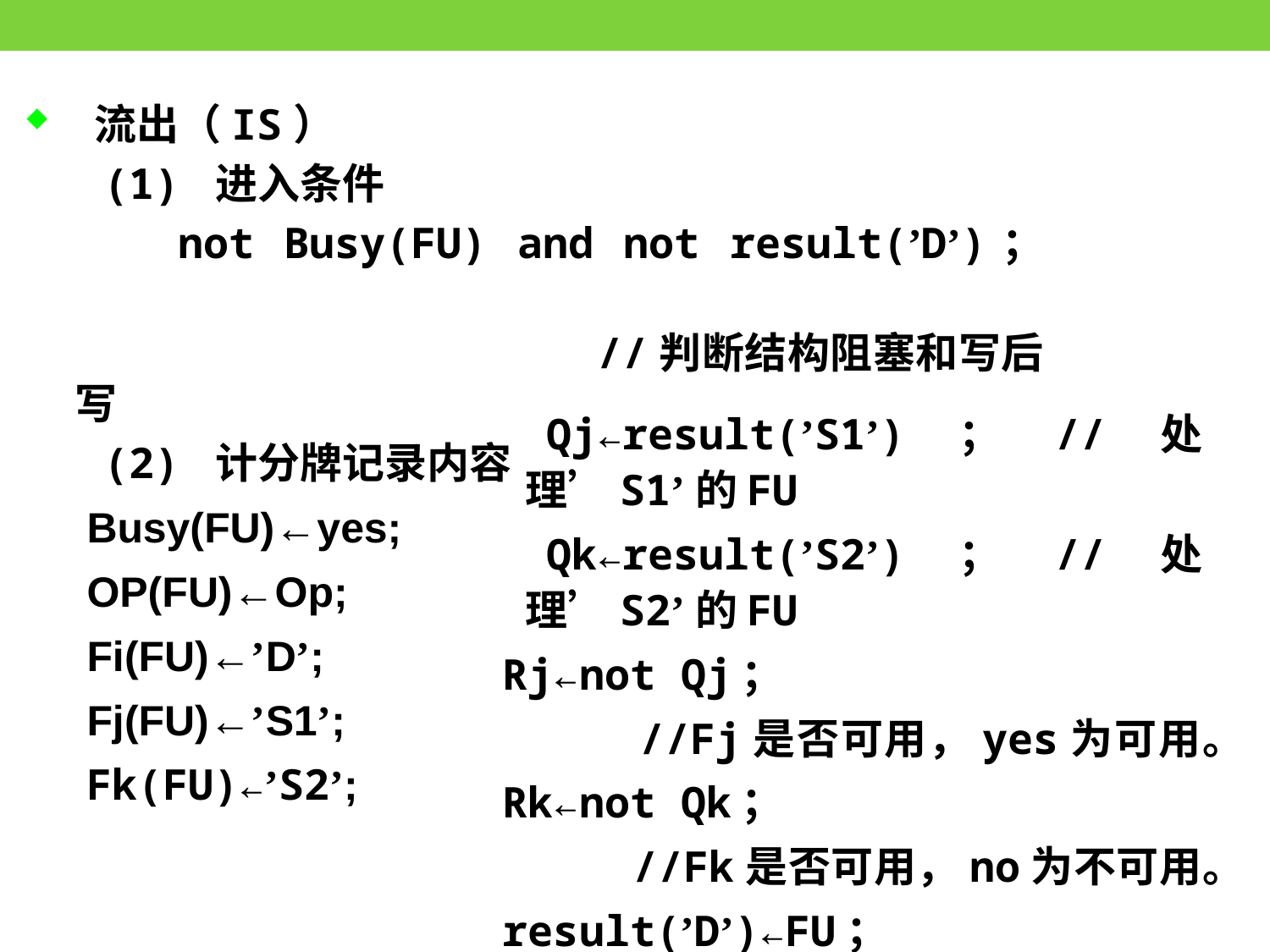

48
 流出（IS）
   (1) 进入条件
     not Busy(FU) and not result(’D’)；
                      //判断结构阻塞和写后写
   (2) 计分牌记录内容
     Busy(FU)←yes;
     OP(FU)←Op;
     Fi(FU)←’D’;
     Fj(FU)←’S1’;
     Fk(FU)←’S2’;
 Qj←result(’S1’)；//处理’S1’的FU
 Qk←result(’S2’)；//处理’S2’的FU
 Rj←not Qj；
      //Fj是否可用，yes为可用。
 Rk←not Qk；
      //Fk是否可用，no为不可用。
 result(’D’)←FU；
      //’D’被FU用作目的寄存器